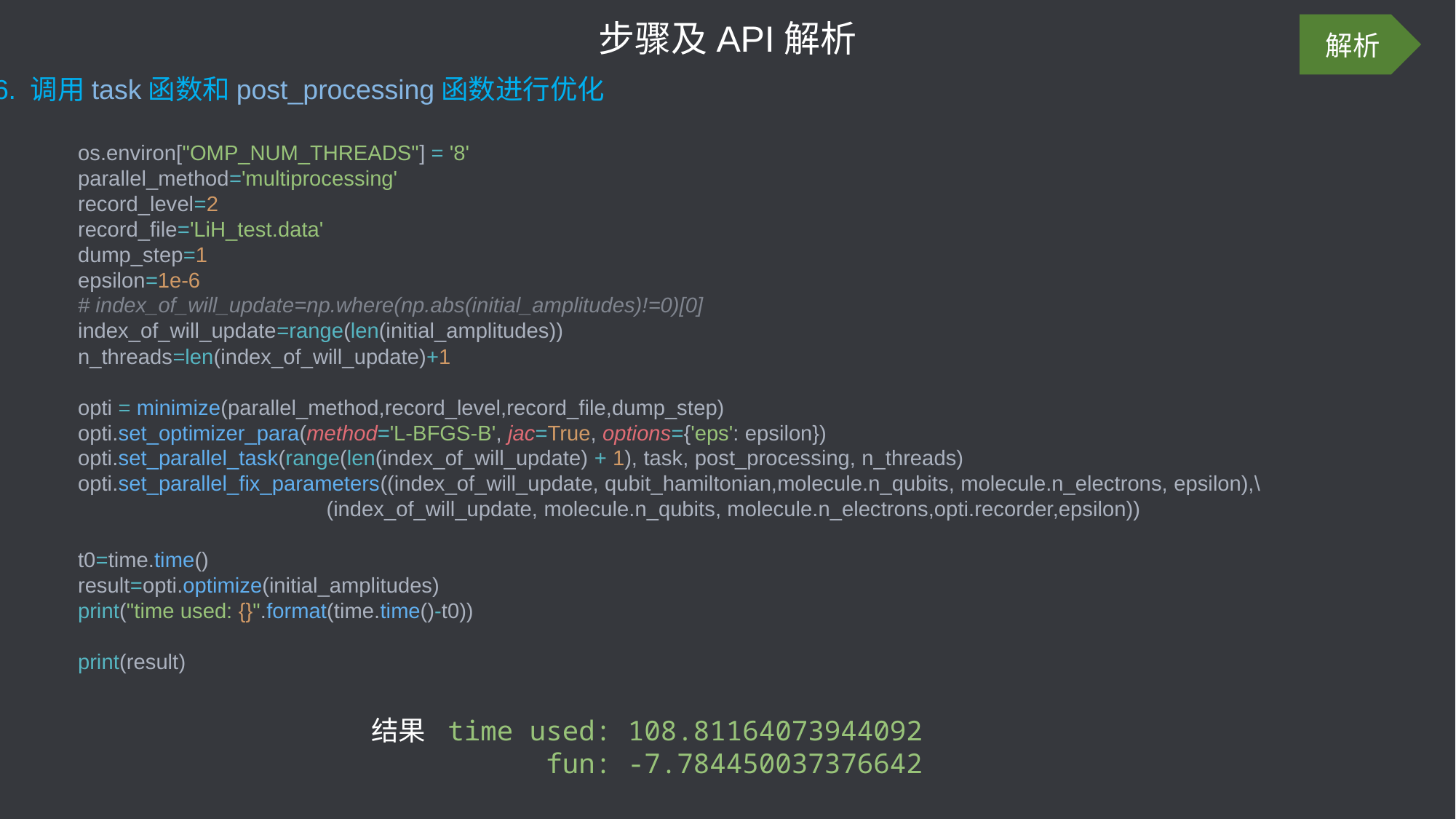

步骤及API解析
解析
6. 调用task函数和post_processing函数进行优化
os.environ["OMP_NUM_THREADS"] = '8'
parallel_method='multiprocessing'
record_level=2
record_file='LiH_test.data'
dump_step=1
epsilon=1e-6
# index_of_will_update=np.where(np.abs(initial_amplitudes)!=0)[0]
index_of_will_update=range(len(initial_amplitudes))
n_threads=len(index_of_will_update)+1
opti = minimize(parallel_method,record_level,record_file,dump_step)
opti.set_optimizer_para(method='L-BFGS-B', jac=True, options={'eps': epsilon})
opti.set_parallel_task(range(len(index_of_will_update) + 1), task, post_processing, n_threads)
opti.set_parallel_fix_parameters((index_of_will_update, qubit_hamiltonian,molecule.n_qubits, molecule.n_electrons, epsilon),\
		     (index_of_will_update, molecule.n_qubits, molecule.n_electrons,opti.recorder,epsilon))
t0=time.time()
result=opti.optimize(initial_amplitudes)
print("time used: {}".format(time.time()-t0))
print(result)
结果
time used: 108.81164073944092
      fun: -7.784450037376642